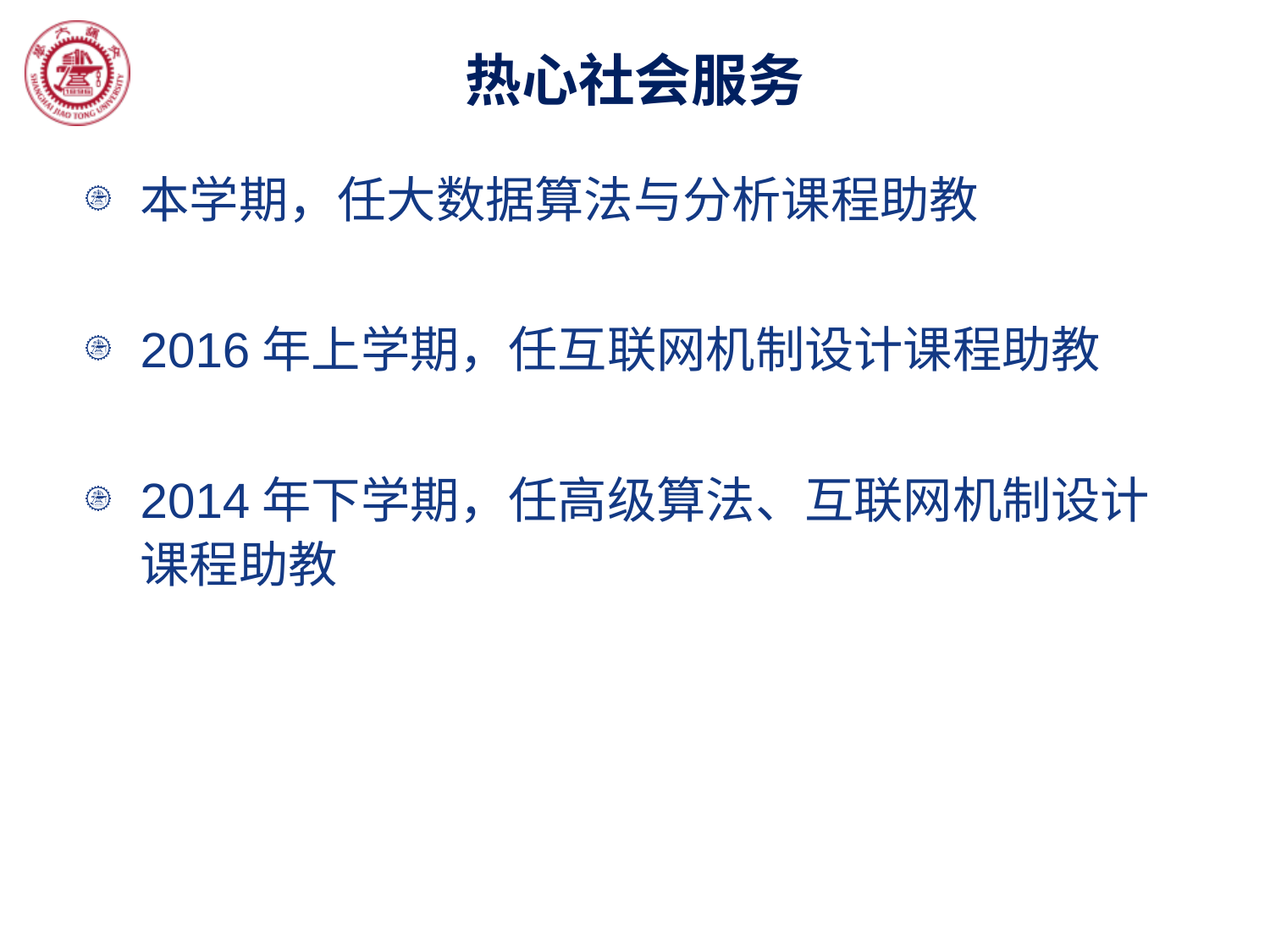

# 热心社会服务
本学期，任大数据算法与分析课程助教

2016年上学期，任互联网机制设计课程助教

2014年下学期，任高级算法、互联网机制设计课程助教